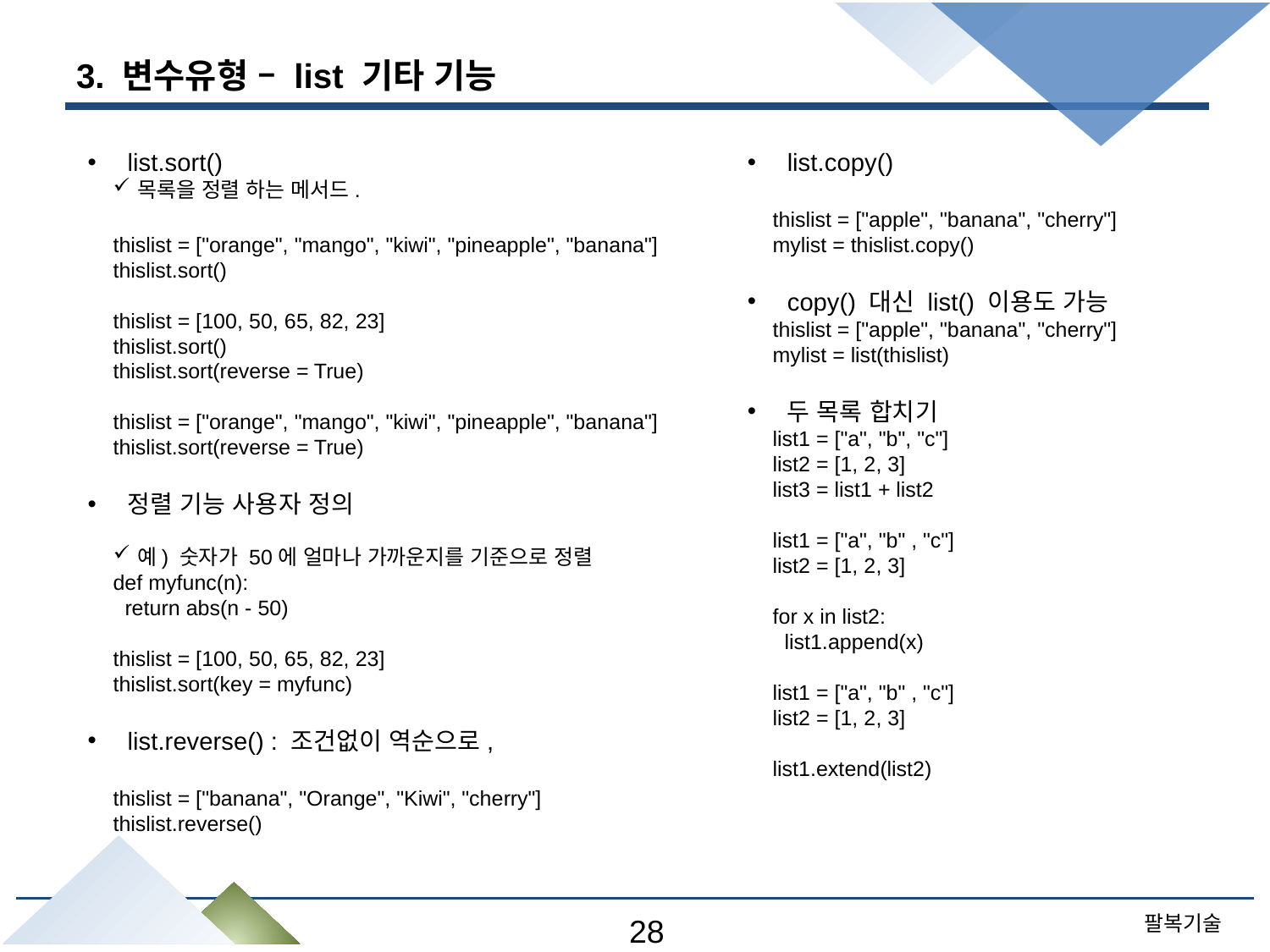

# 3. 변수유형 – list 기타 기능
list.sort()
목록을 정렬 하는 메서드.

thislist = ["orange", "mango", "kiwi", "pineapple", "banana"]
thislist.sort()

thislist = [100, 50, 65, 82, 23]
thislist.sort()
thislist.sort(reverse = True)

thislist = ["orange", "mango", "kiwi", "pineapple", "banana"]
thislist.sort(reverse = True)

정렬 기능 사용자 정의

예) 숫자가 50에 얼마나 가까운지를 기준으로 정렬
def myfunc(n):
  return abs(n - 50)

thislist = [100, 50, 65, 82, 23]
thislist.sort(key = myfunc)

list.reverse() : 조건없이 역순으로,

thislist = ["banana", "Orange", "Kiwi", "cherry"]
thislist.reverse()
list.copy()

thislist = ["apple", "banana", "cherry"]
mylist = thislist.copy()

copy() 대신 list() 이용도 가능
thislist = ["apple", "banana", "cherry"]
mylist = list(thislist)

두 목록 합치기
list1 = ["a", "b", "c"]
list2 = [1, 2, 3]
list3 = list1 + list2

list1 = ["a", "b" , "c"]
list2 = [1, 2, 3]

for x in list2:
  list1.append(x)

list1 = ["a", "b" , "c"]
list2 = [1, 2, 3]

list1.extend(list2)
28